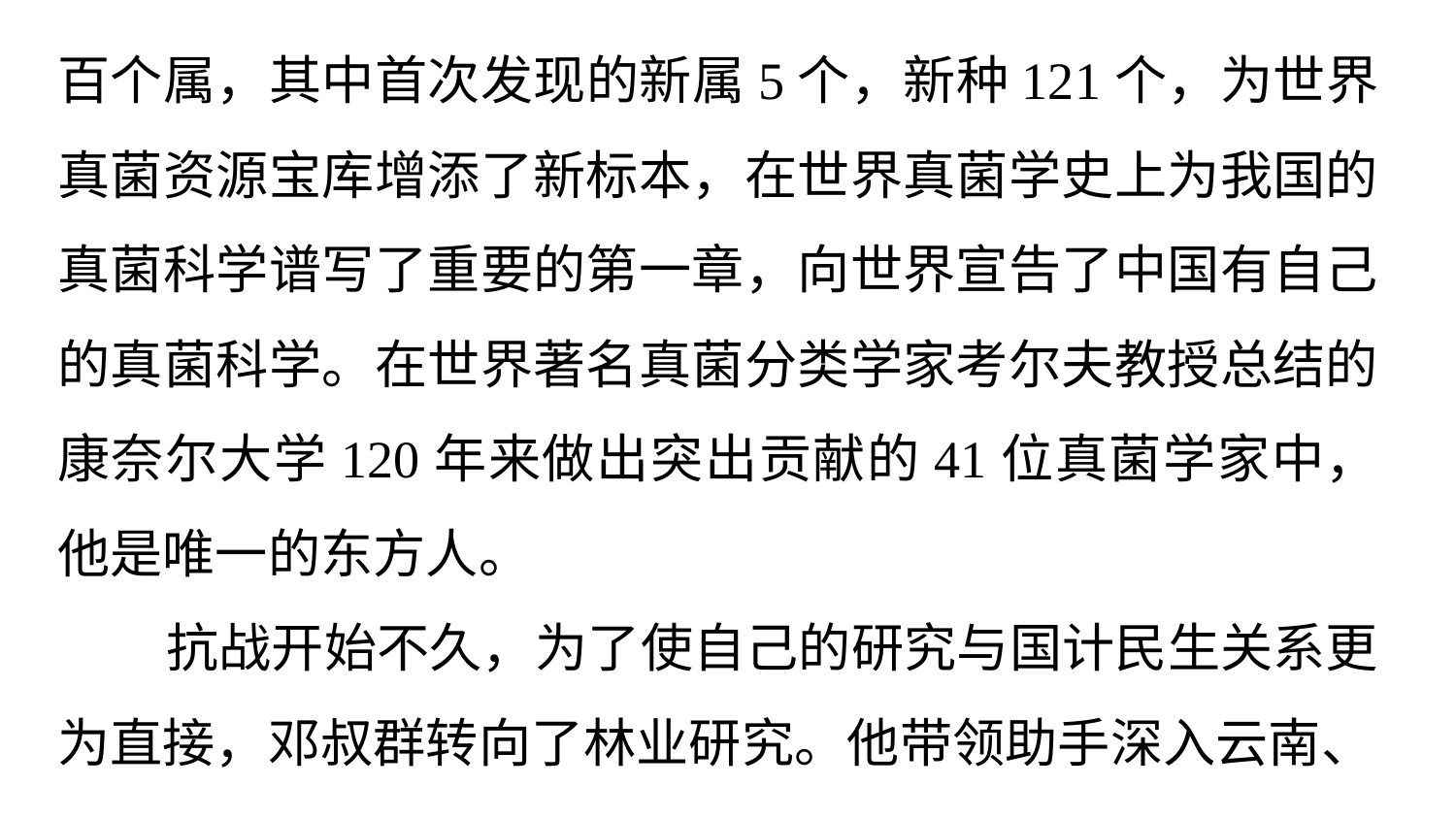

百个属，其中首次发现的新属5个，新种121个，为世界真菌资源宝库增添了新标本，在世界真菌学史上为我国的真菌科学谱写了重要的第一章，向世界宣告了中国有自己的真菌科学。在世界著名真菌分类学家考尔夫教授总结的康奈尔大学120年来做出突出贡献的41位真菌学家中，他是唯一的东方人。
        抗战开始不久，为了使自己的研究与国计民生关系更为直接，邓叔群转向了林业研究。他带领助手深入云南、